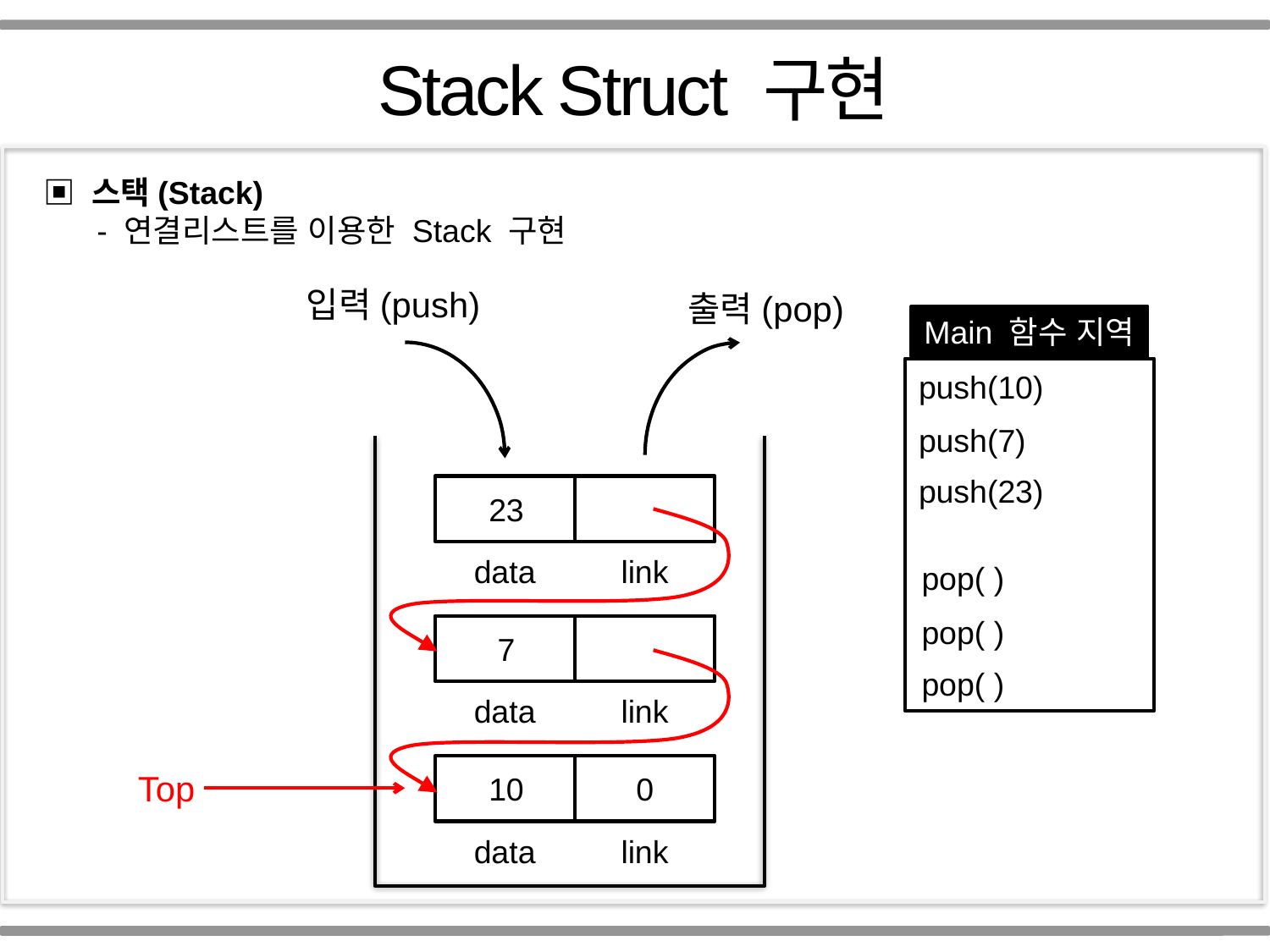

Part 01

Stack Struct 구현

▣ 스택(Stack)
      - 연결리스트를 이용한 Stack 구현
입력(push)

출력(pop)

Main 함수 지역

push(10)
push(7)

push(23)

23
data
link

pop( )
pop( )

7
data
link

pop( )

0
data
link
10
Top